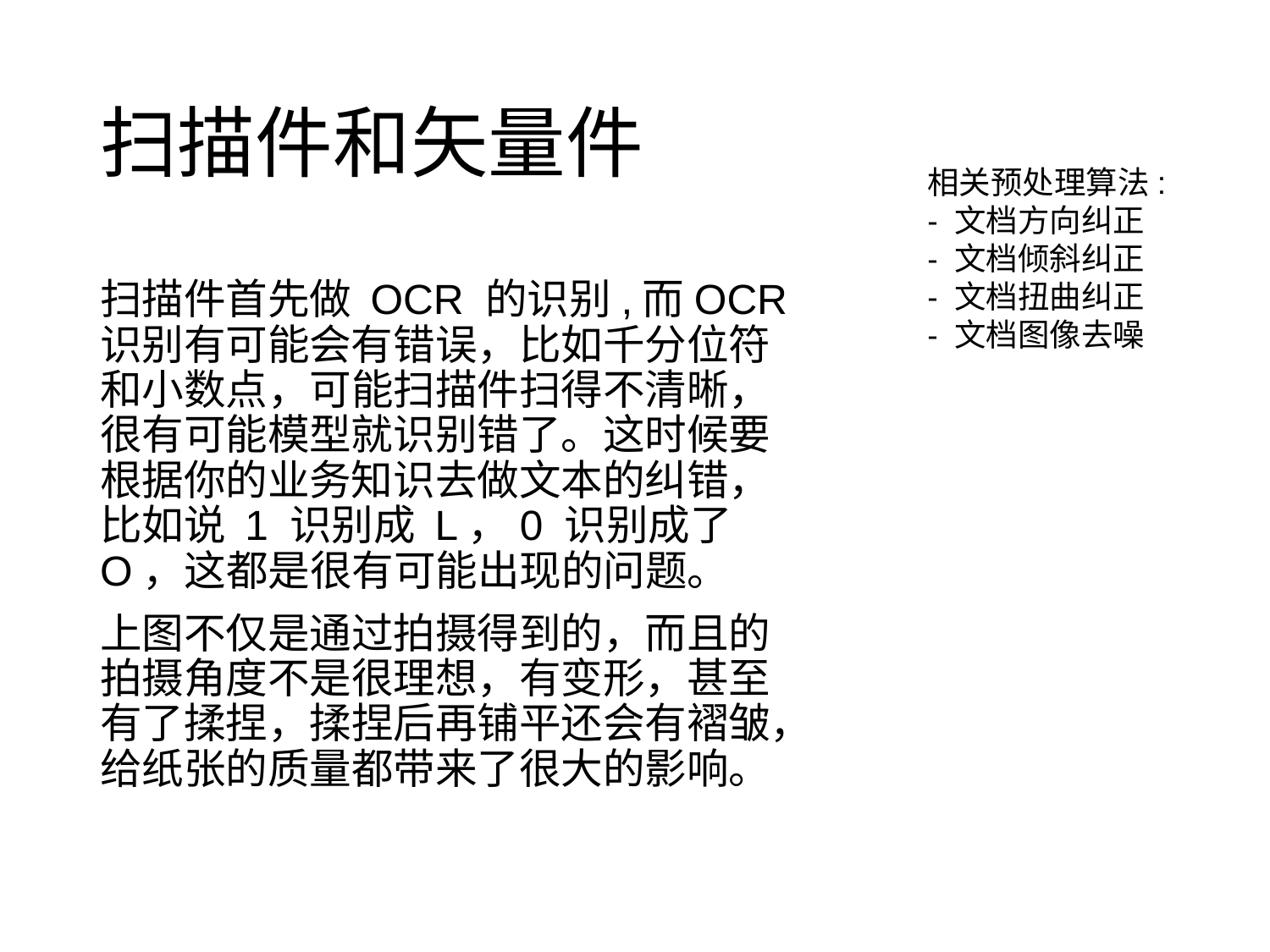

# 扫描件和矢量件
相关预处理算法:
- 文档方向纠正
- 文档倾斜纠正
- 文档扭曲纠正
- 文档图像去噪
扫描件首先做 OCR 的识别,而OCR 识别有可能会有错误，比如千分位符和小数点，可能扫描件扫得不清晰，很有可能模型就识别错了。这时候要根据你的业务知识去做文本的纠错，比如说 1 识别成 L，0 识别成了 O，这都是很有可能出现的问题。
上图不仅是通过拍摄得到的，而且的拍摄角度不是很理想，有变形，甚至有了揉捏，揉捏后再铺平还会有褶皱，给纸张的质量都带来了很大的影响。